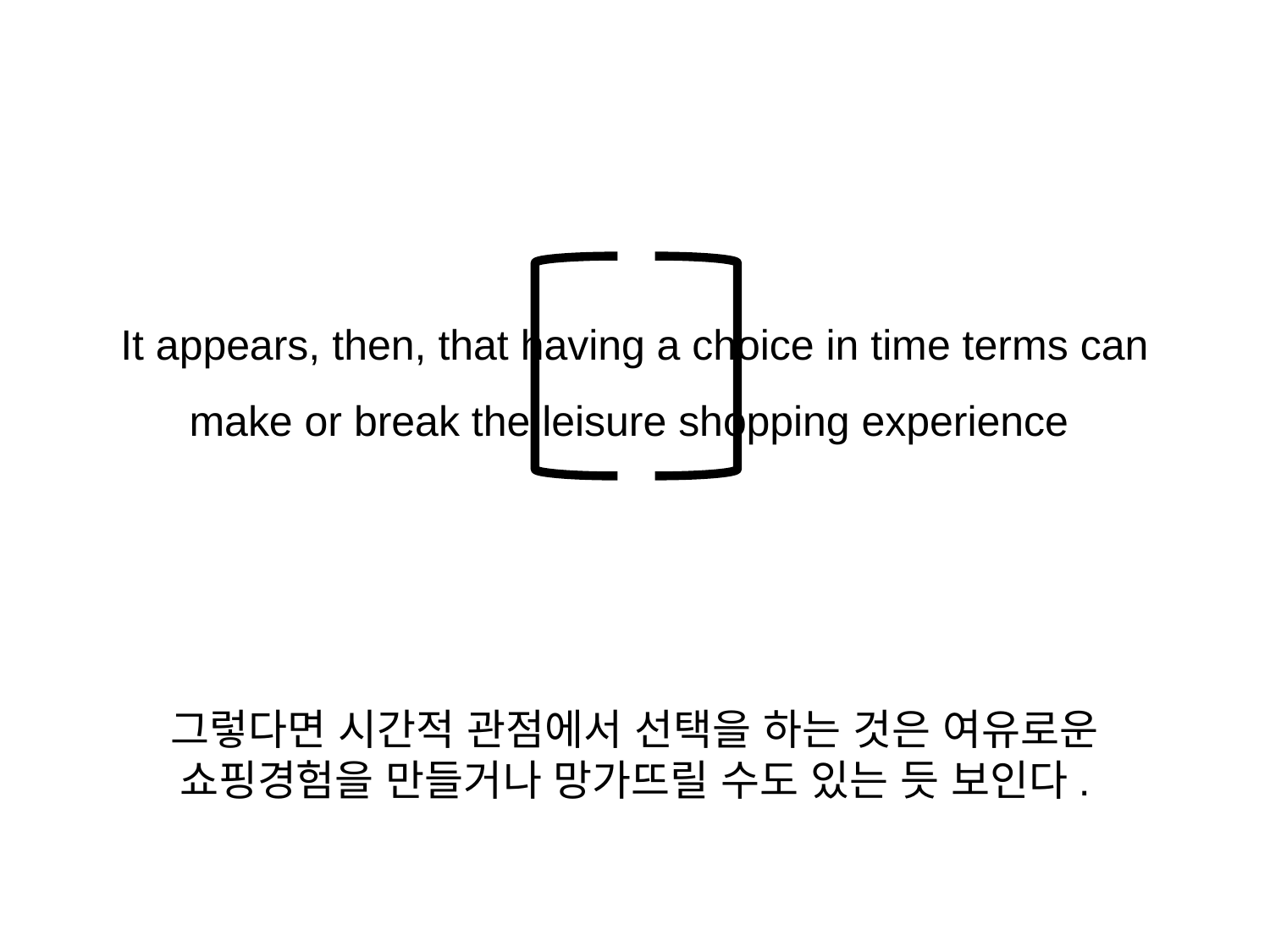

It appears, then, that having a choice in time terms can make or break the leisure shopping experience
그렇다면 시간적 관점에서 선택을 하는 것은 여유로운 쇼핑경험을 만들거나 망가뜨릴 수도 있는 듯 보인다.